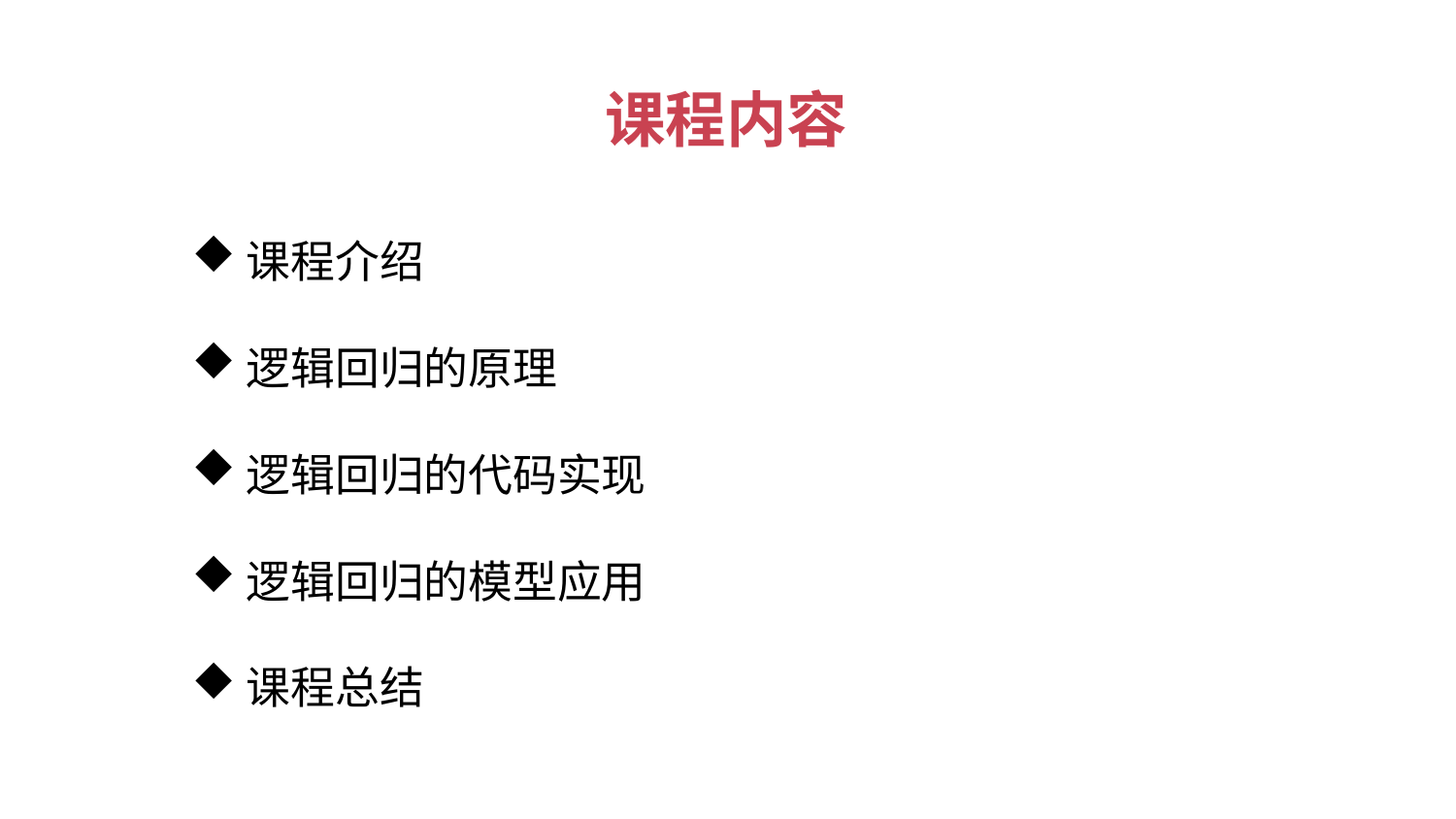

课程内容
课程介绍

逻辑回归的原理

逻辑回归的代码实现

逻辑回归的模型应用

课程总结